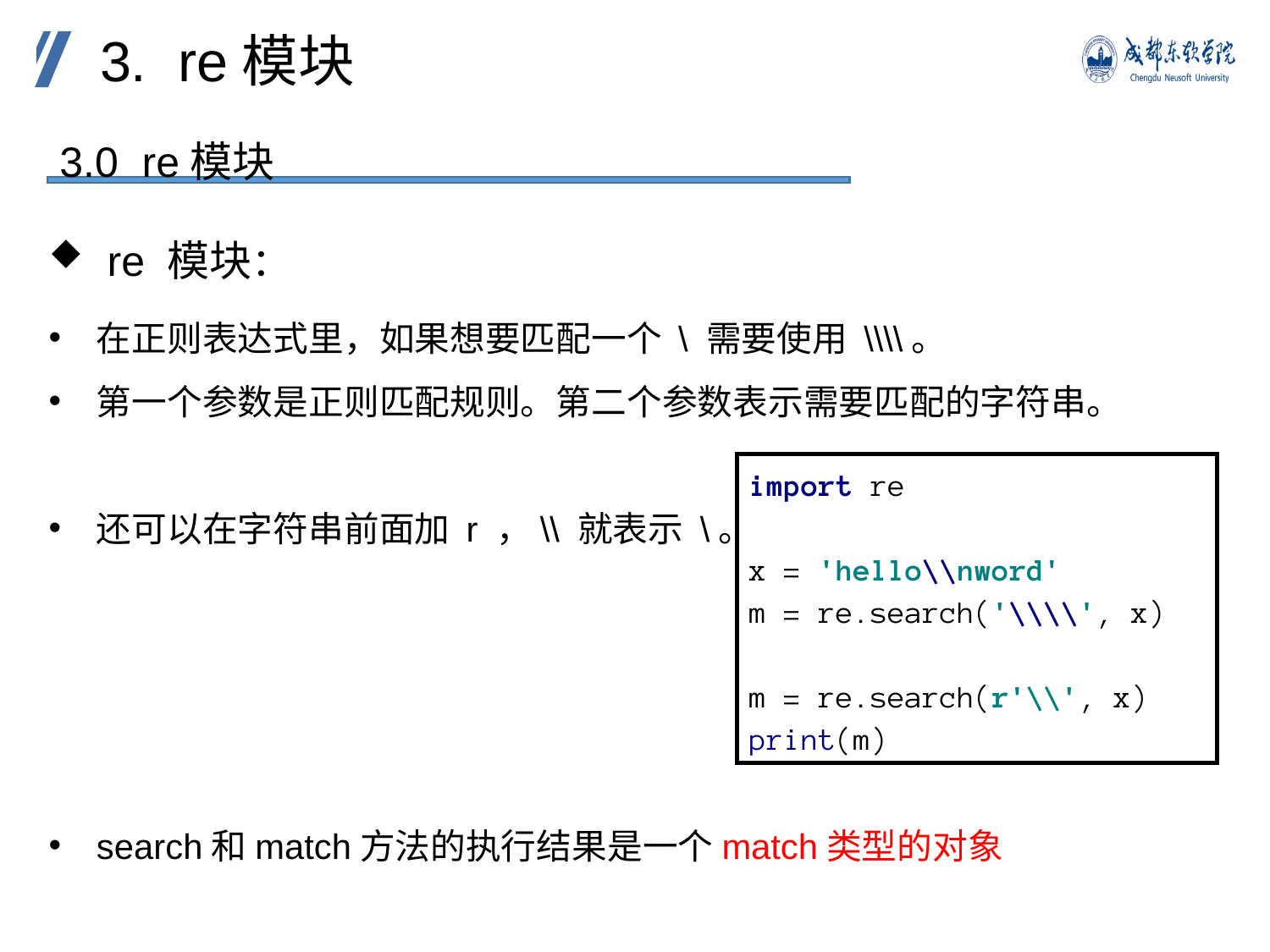

3.  re模块
3.0  re模块

 re 模块：
在正则表达式里，如果想要匹配一个 \ 需要使用 \\\\。
第一个参数是正则匹配规则。第二个参数表示需要匹配的字符串。

还可以在字符串前面加 r ，\\ 就表示 \。

search和match方法的执行结果是一个match类型的对象
import re
x = 'hello\\nword'
m = re.search('\\\\', x)
m = re.search(r'\\', x)
print(m)